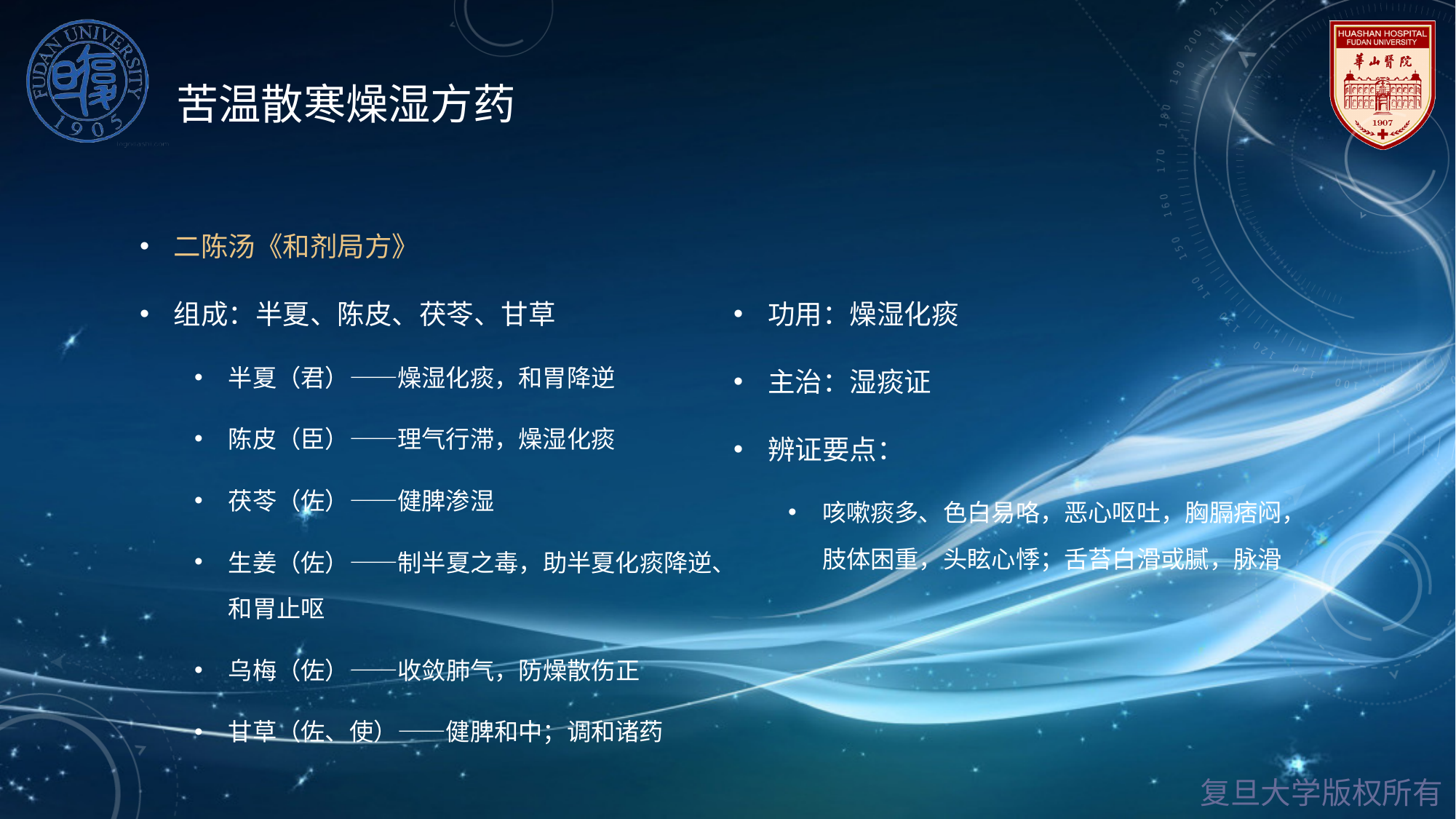

# 苦温散寒燥湿方药
二陈汤《和剂局方》
组成：半夏、陈皮、茯苓、甘草
半夏（君）——燥湿化痰，和胃降逆
陈皮（臣）——理气行滞，燥湿化痰
茯苓（佐）——健脾渗湿
生姜（佐）——制半夏之毒，助半夏化痰降逆、和胃止呕
乌梅（佐）——收敛肺气，防燥散伤正
甘草（佐、使）——健脾和中；调和诸药

功用：燥湿化痰
主治：湿痰证
辨证要点：
咳嗽痰多、色白易咯，恶心呕吐，胸膈痞闷，肢体困重，头眩心悸；舌苔白滑或腻，脉滑